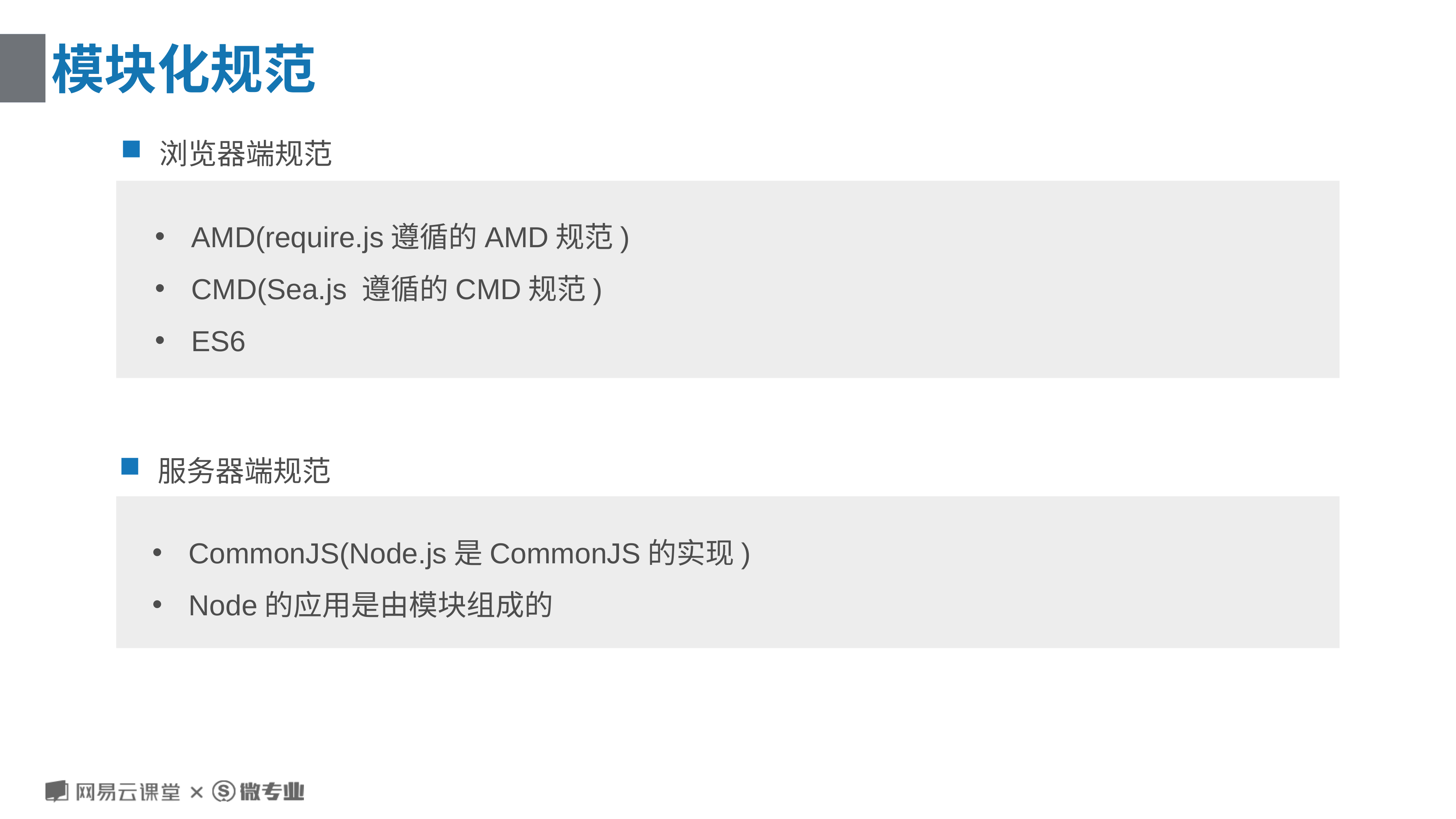

# 模块化规范
浏览器端规范

AMD(require.js遵循的AMD规范)
CMD(Sea.js 遵循的CMD规范)
ES6

服务器端规范

CommonJS(Node.js是CommonJS的实现)
Node的应用是由模块组成的